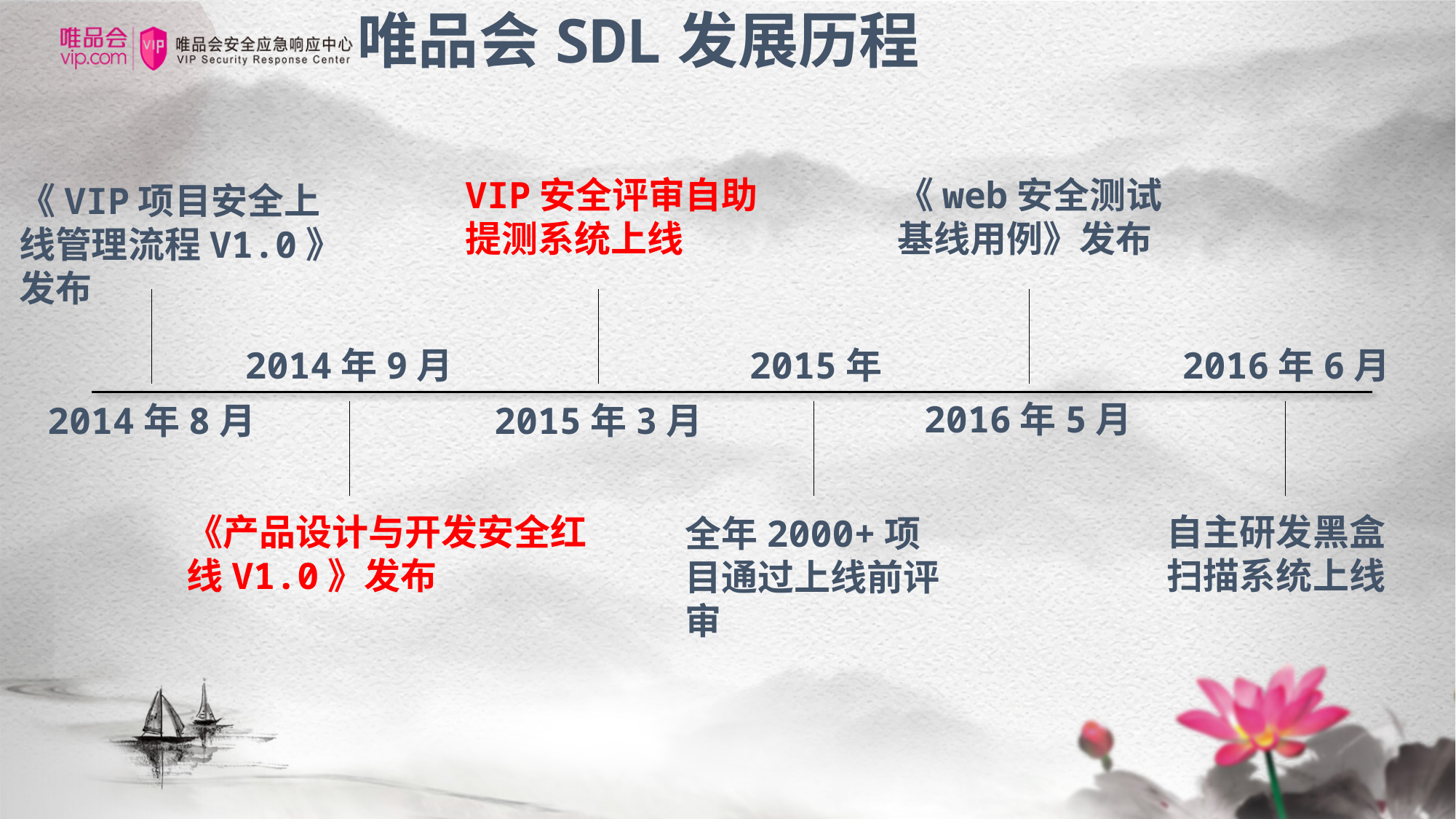

唯品会SDL发展历程
《web安全测试基线用例》发布
VIP安全评审自助提测系统上线
《VIP项目安全上线管理流程V1.0》发布
2014年9月
2015年
2016年6月
2016年5月
2014年8月
2015年3月
《产品设计与开发安全红线V1.0》发布
自主研发黑盒扫描系统上线
全年2000+项目通过上线前评审